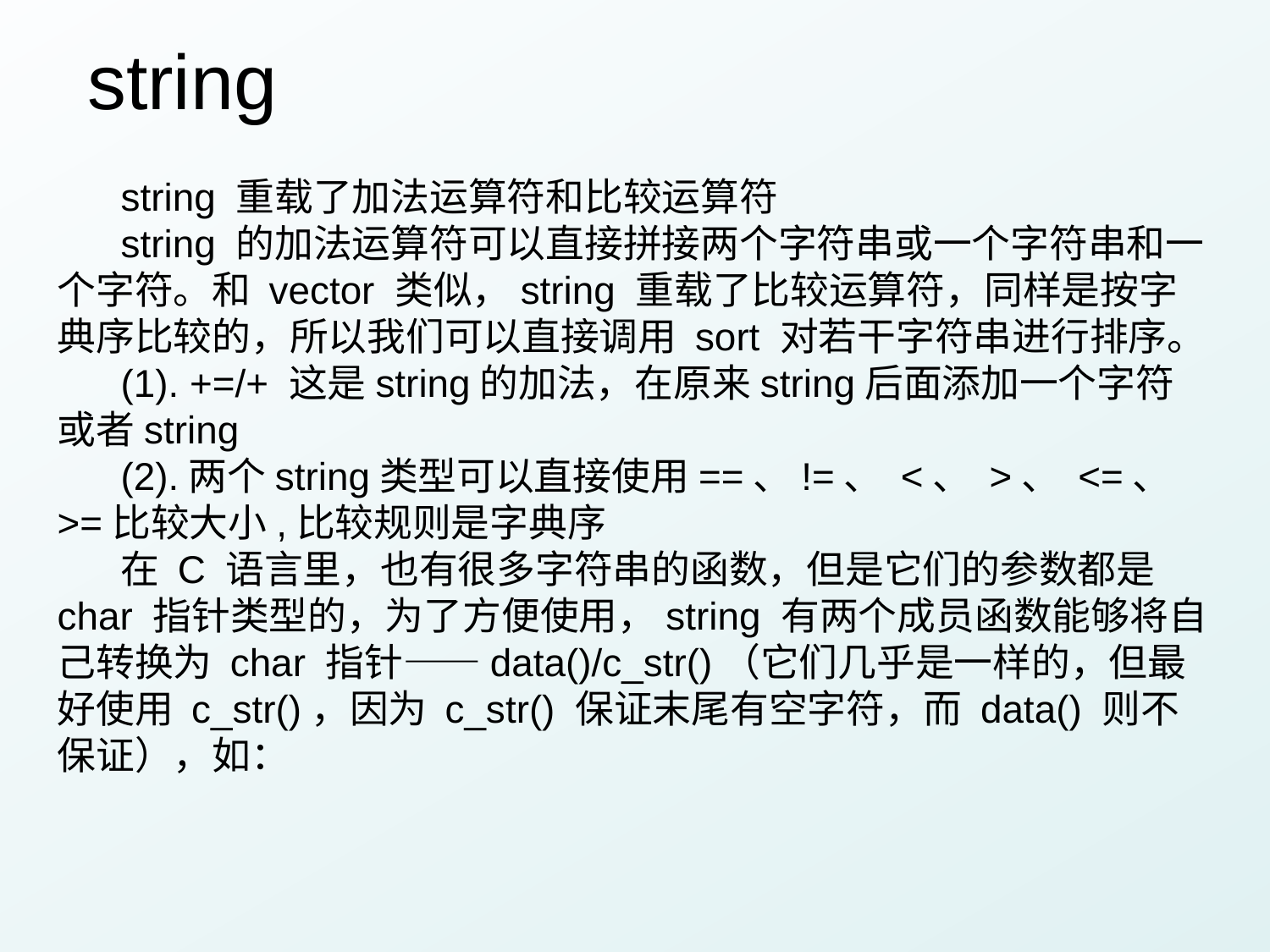

# string
string 重载了加法运算符和比较运算符
string 的加法运算符可以直接拼接两个字符串或一个字符串和一个字符。和 vector 类似，string 重载了比较运算符，同样是按字典序比较的，所以我们可以直接调用 sort 对若干字符串进行排序。
(1). +=/+ 这是string的加法，在原来string后面添加一个字符或者string
(2).两个string类型可以直接使用==、!=、 <、 >、 <=、 >=比较大小,比较规则是字典序
在 C 语言里，也有很多字符串的函数，但是它们的参数都是 char 指针类型的，为了方便使用，string 有两个成员函数能够将自己转换为 char 指针——data()/c_str()（它们几乎是一样的，但最好使用 c_str()，因为 c_str() 保证末尾有空字符，而 data() 则不保证），如：